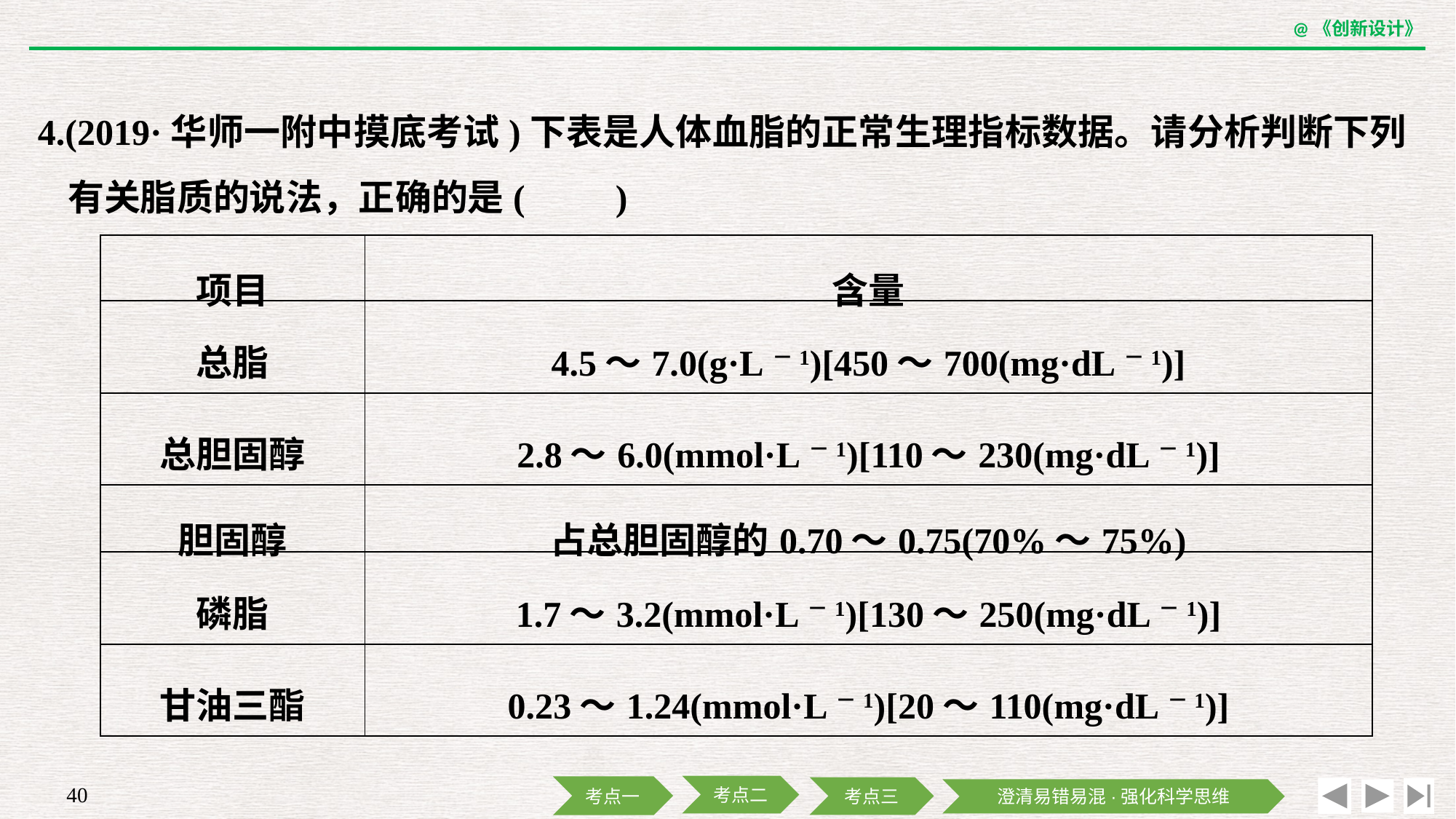

4.(2019·华师一附中摸底考试)下表是人体血脂的正常生理指标数据。请分析判断下列有关脂质的说法，正确的是(　　)
| 项目 | 含量 |
| --- | --- |
| 总脂 | 4.5～7.0(g·L－1)[450～700(mg·dL－1)] |
| 总胆固醇 | 2.8～6.0(mmol·L－1)[110～230(mg·dL－1)] |
| 胆固醇 | 占总胆固醇的0.70～0.75(70%～75%) |
| 磷脂 | 1.7～3.2(mmol·L－1)[130～250(mg·dL－1)] |
| 甘油三酯 | 0.23～1.24(mmol·L－1)[20～110(mg·dL－1)] |